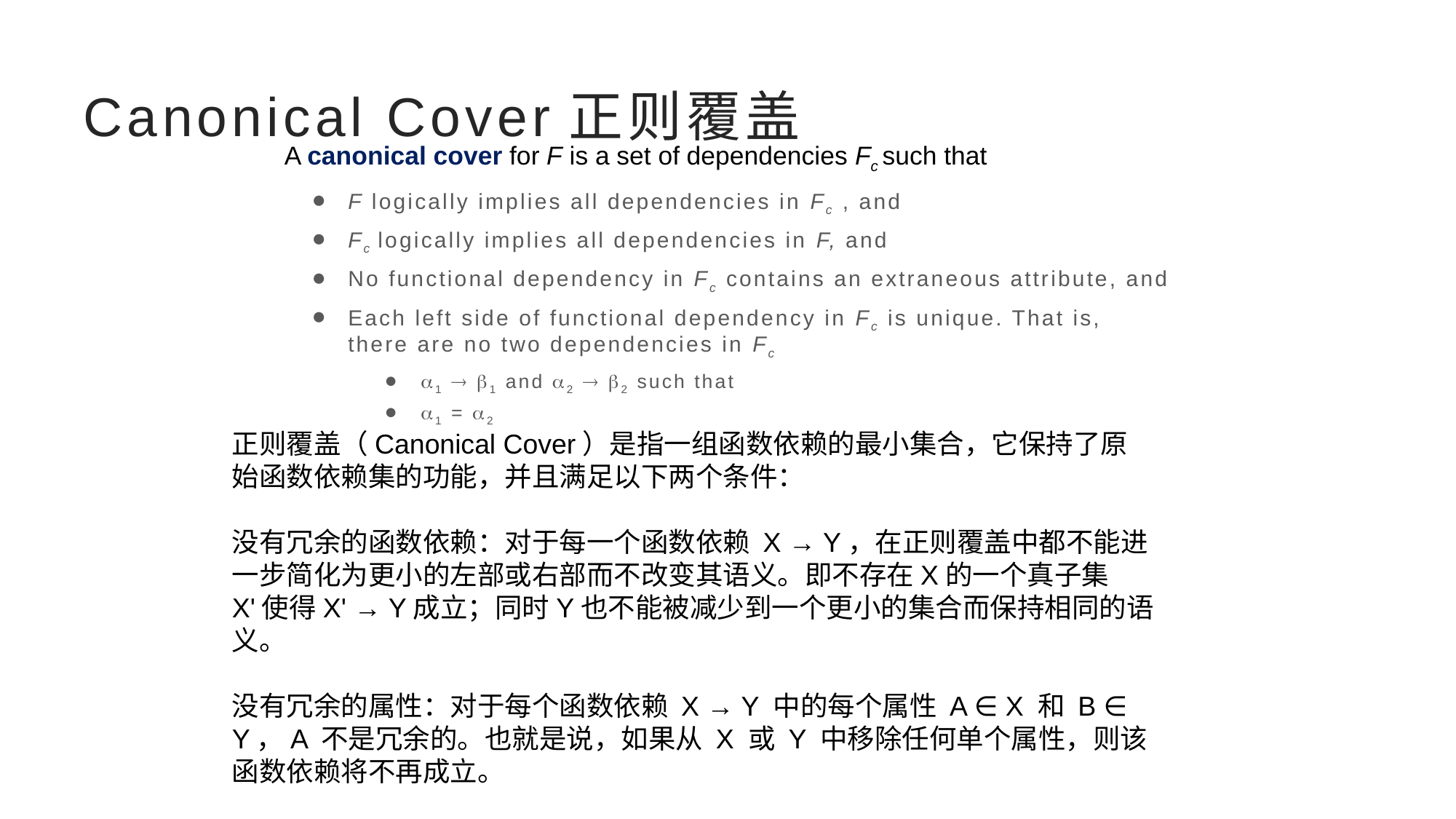

# Canonical Cover正则覆盖
A canonical cover for F is a set of dependencies Fc such that

F logically implies all dependencies in Fc , and
Fc logically implies all dependencies in F, and
No functional dependency in Fc contains an extraneous attribute, and
Each left side of functional dependency in Fc is unique. That is, there are no two dependencies in Fc
α1 → β1 and α2 → β2 such that
α1 = α2

正则覆盖（Canonical Cover）是指一组函数依赖的最小集合，它保持了原始函数依赖集的功能，并且满足以下两个条件：

没有冗余的函数依赖：对于每一个函数依赖 X → Y，在正则覆盖中都不能进一步简化为更小的左部或右部而不改变其语义。即不存在X的一个真子集X'使得X' → Y成立；同时Y也不能被减少到一个更小的集合而保持相同的语义。

没有冗余的属性：对于每个函数依赖 X → Y 中的每个属性 A ∈ X 和 B ∈ Y，A 不是冗余的。也就是说，如果从 X 或 Y 中移除任何单个属性，则该函数依赖将不再成立。